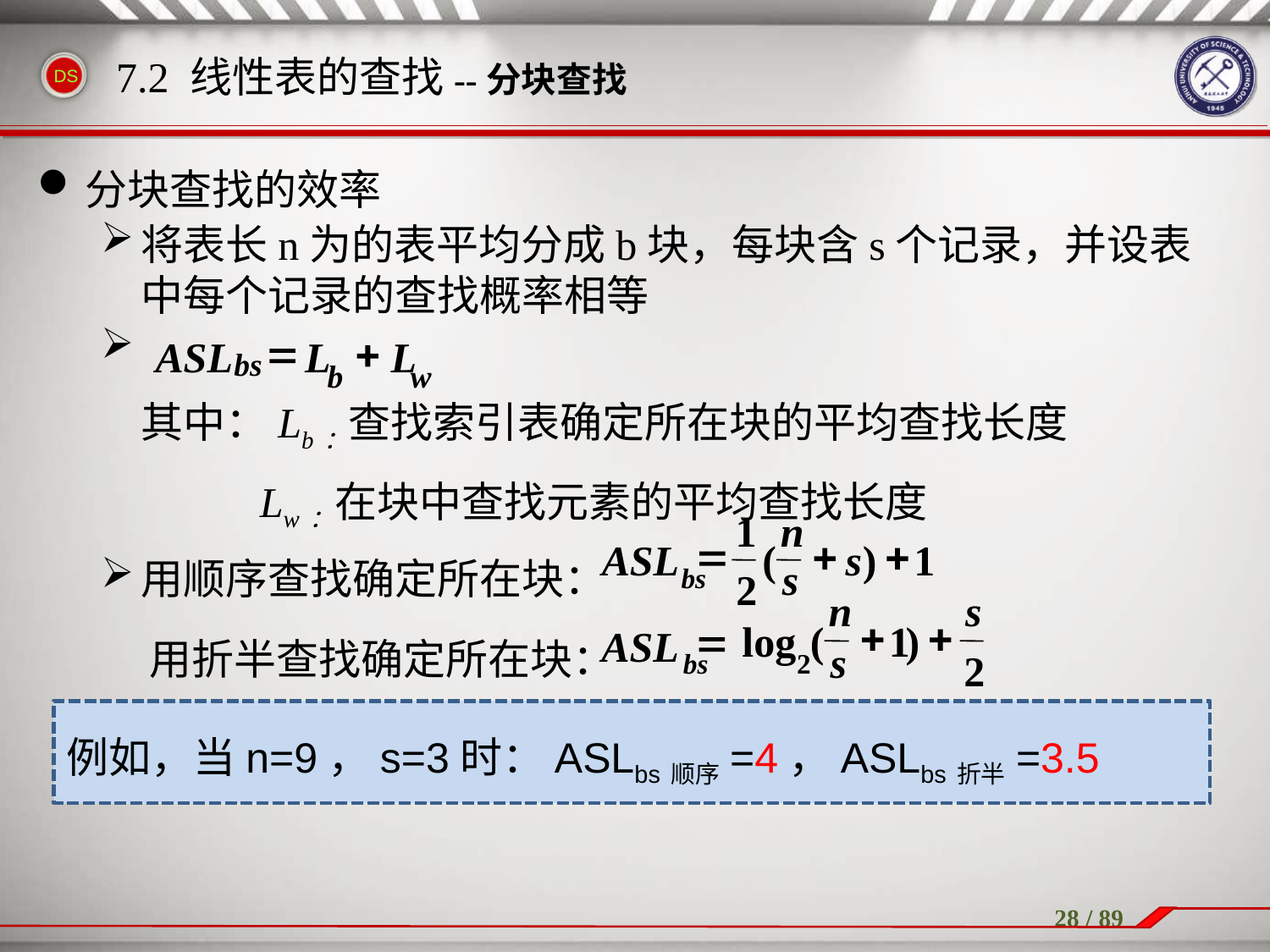

分块查找的效率
将表长n为的表平均分成b块，每块含s个记录，并设表中每个记录的查找概率相等

	其中：Lb：查找索引表确定所在块的平均查找长度
               Lw：在块中查找元素的平均查找长度
用顺序查找确定所在块：
    用折半查找确定所在块：

7.2 线性表的查找--分块查找
=
+
ASL
L
L
bs
b
w
1
n
+
+
(
s
)
1
s

2
=
ASL
bs
n
s
+
+
log
(
1
)
=
ASL
s

2
bs
2
例如，当n=9，s=3时：ASLbs顺序=4，ASLbs折半=3.5